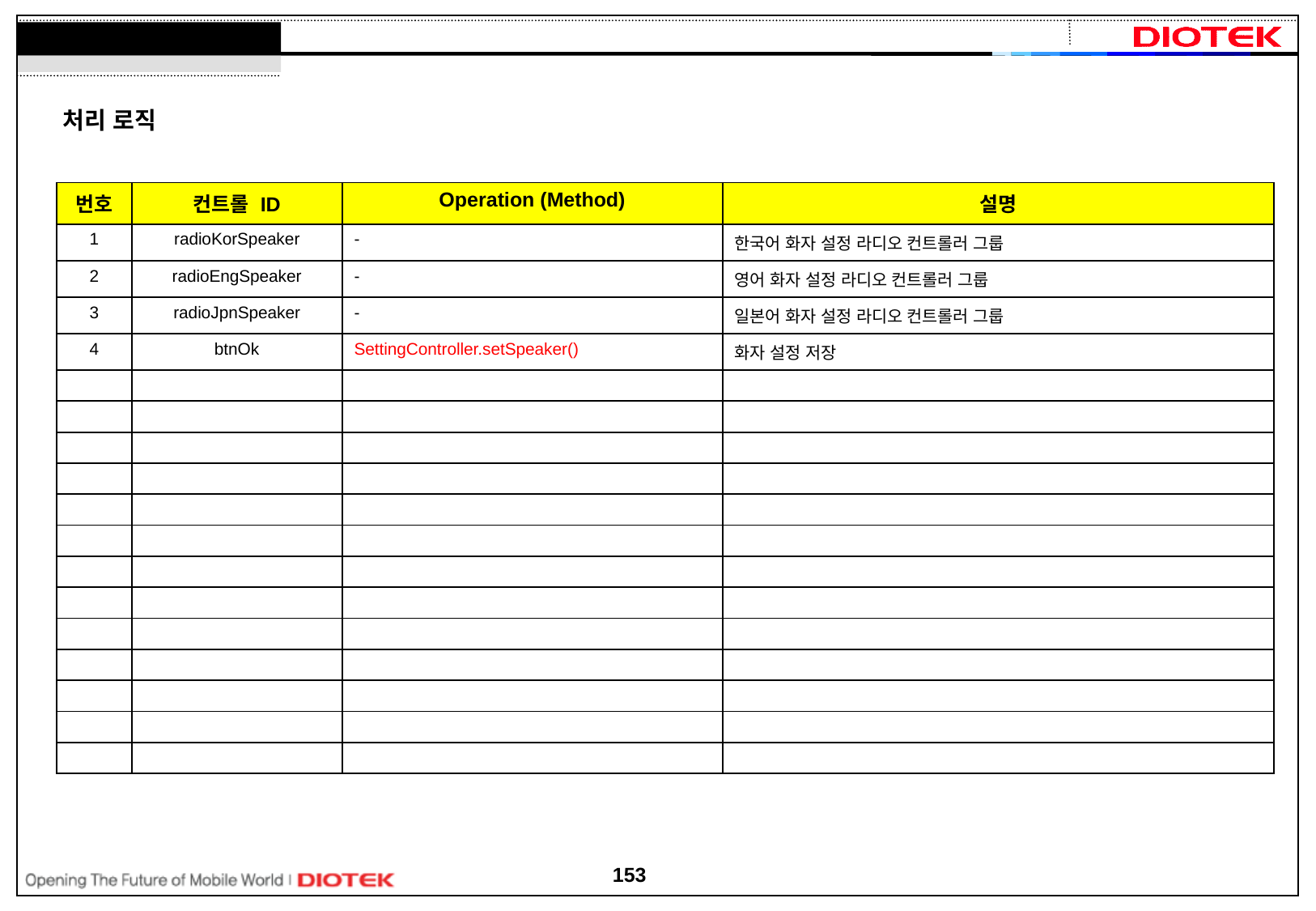

처리 로직
| 번호 | 컨트롤 ID | Operation (Method) | 설명 |
| --- | --- | --- | --- |
| 1 | radioKorSpeaker | - | 한국어 화자 설정 라디오 컨트롤러 그룹 |
| 2 | radioEngSpeaker | - | 영어 화자 설정 라디오 컨트롤러 그룹 |
| 3 | radioJpnSpeaker | - | 일본어 화자 설정 라디오 컨트롤러 그룹 |
| 4 | btnOk | SettingController.setSpeaker() | 화자 설정 저장 |
|  |  |  |  |
|  |  |  |  |
|  |  |  |  |
|  |  |  |  |
|  |  |  |  |
|  |  |  |  |
|  |  |  |  |
|  |  |  |  |
|  |  |  |  |
|  |  |  |  |
|  |  |  |  |
|  |  |  |  |
|  |  |  |  |